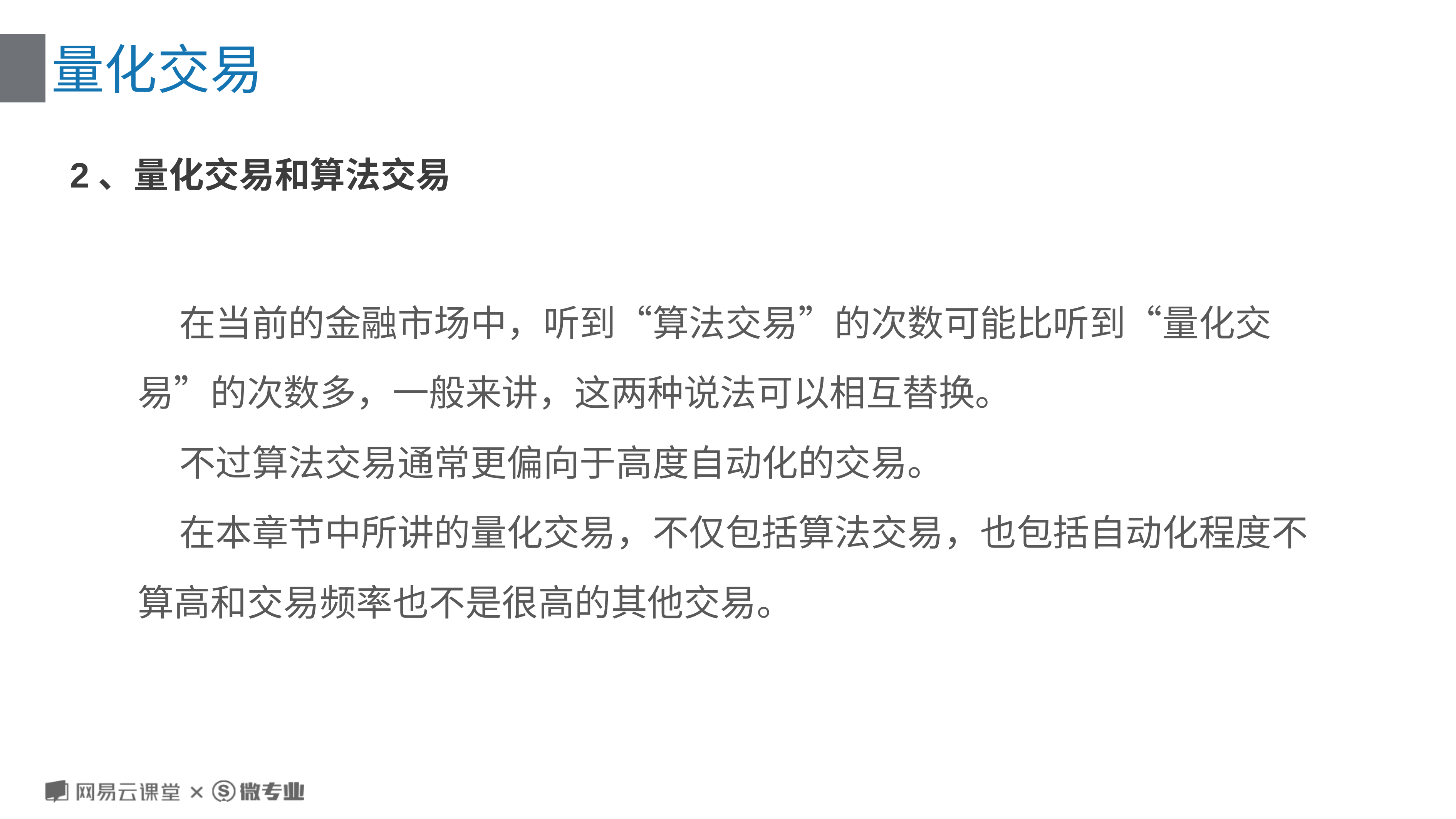

# 量化交易
2、量化交易和算法交易
    在当前的金融市场中，听到“算法交易”的次数可能比听到“量化交易”的次数多，一般来讲，这两种说法可以相互替换。
    不过算法交易通常更偏向于高度自动化的交易。
    在本章节中所讲的量化交易，不仅包括算法交易，也包括自动化程度不算高和交易频率也不是很高的其他交易。